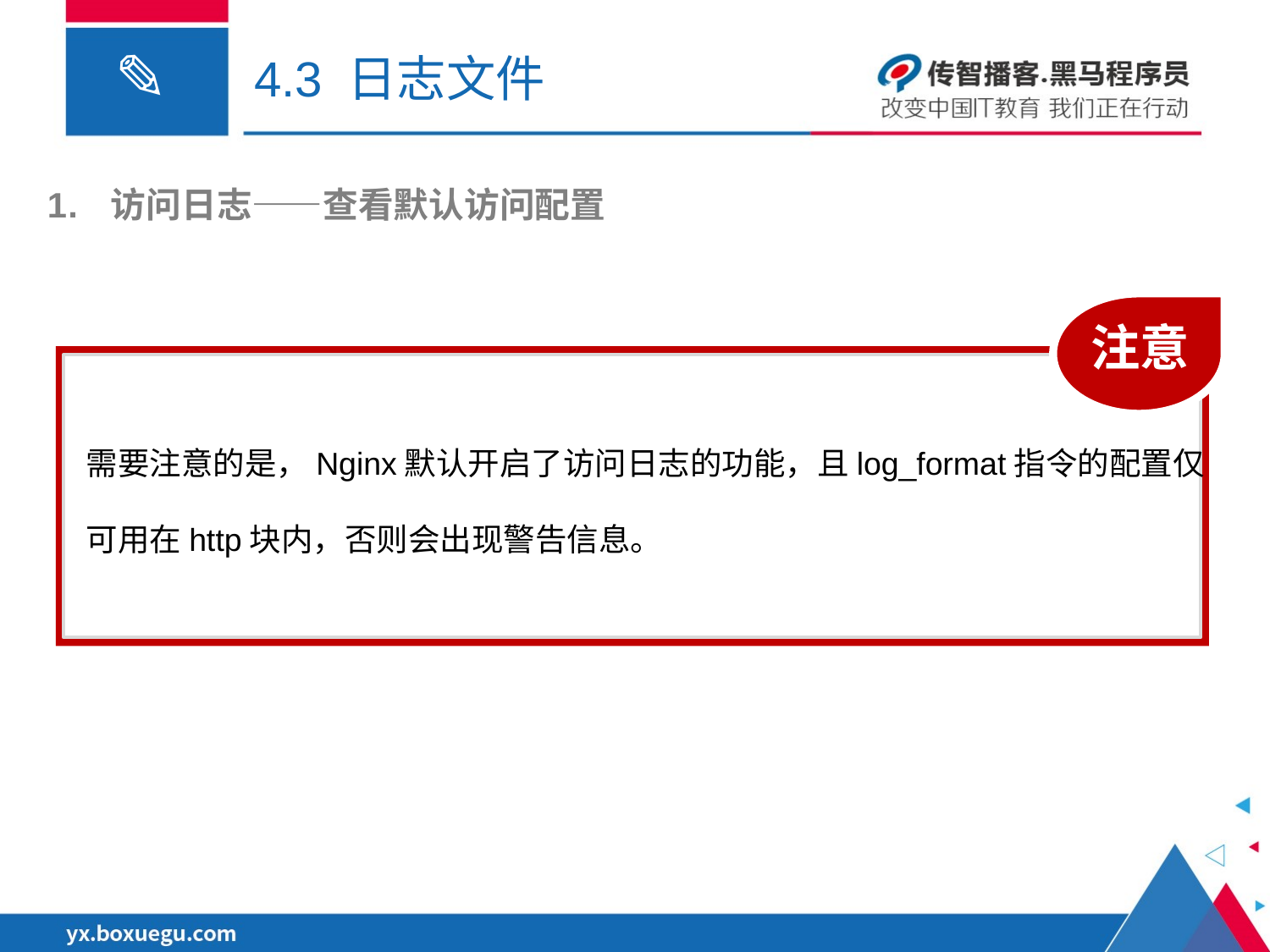

# 4.3 日志文件
访问日志——查看默认访问配置

注意

需要注意的是，Nginx默认开启了访问日志的功能，且log_format指令的配置仅可用在http块内，否则会出现警告信息。